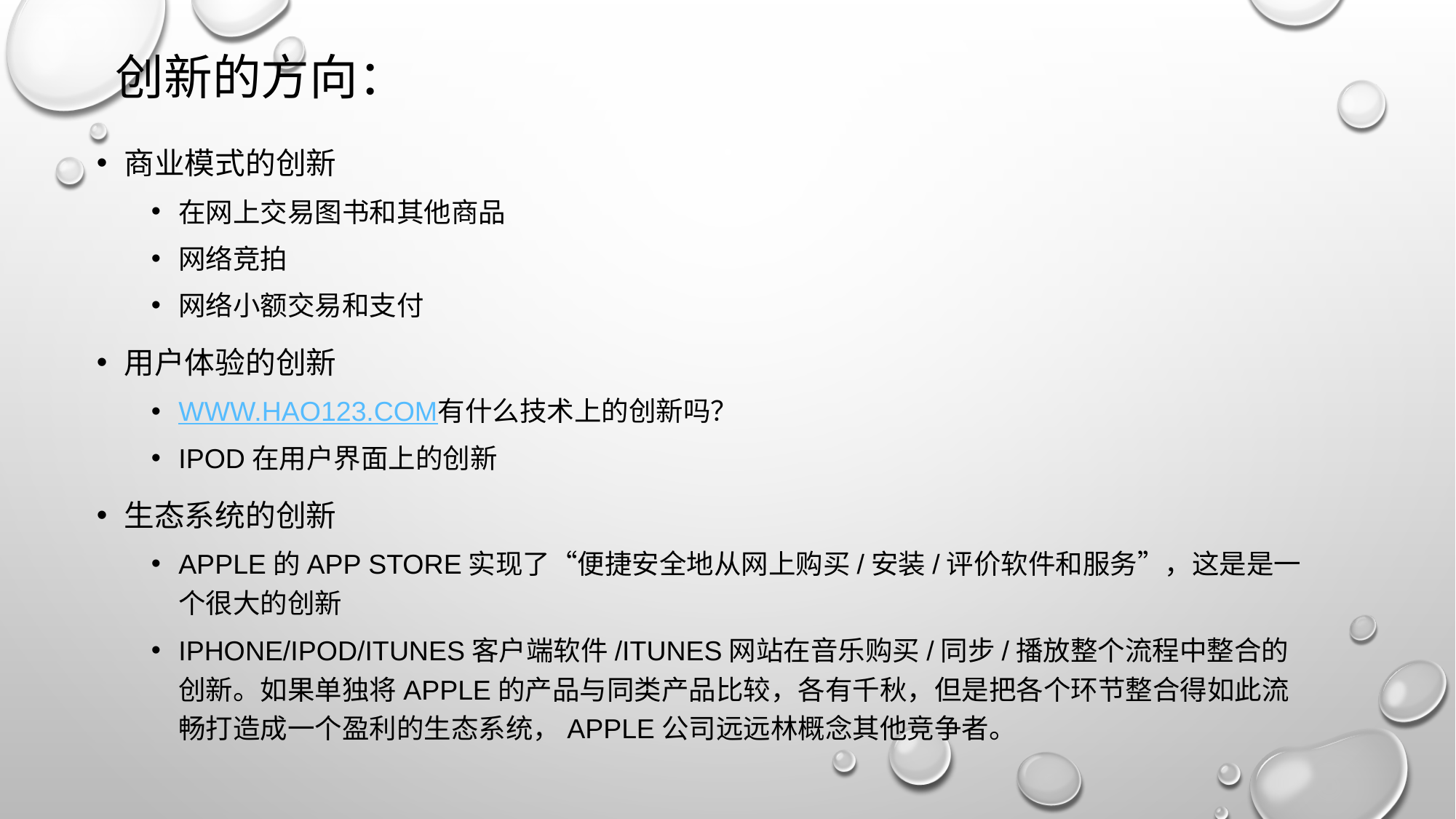

# 创新的方向：
商业模式的创新
在网上交易图书和其他商品
网络竞拍
网络小额交易和支付
用户体验的创新
www.hao123.com有什么技术上的创新吗？
Ipod在用户界面上的创新
生态系统的创新
Apple的app store实现了“便捷安全地从网上购买/安装/评价软件和服务”，这是是一个很大的创新
Iphone/ipod/itunes客户端软件/itunes网站在音乐购买/同步/播放整个流程中整合的创新。如果单独将apple的产品与同类产品比较，各有千秋，但是把各个环节整合得如此流畅打造成一个盈利的生态系统，apple公司远远林概念其他竞争者。